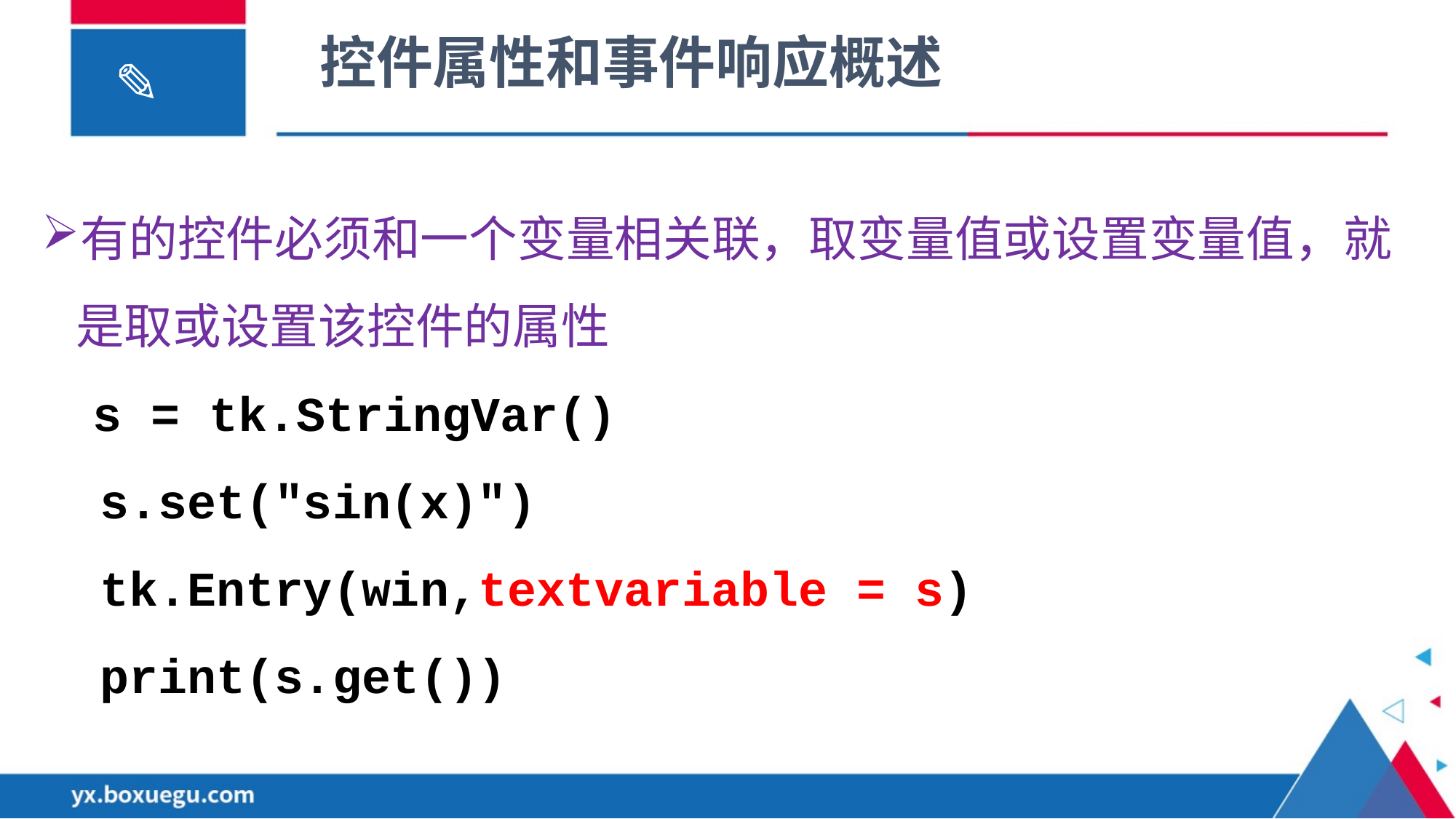

控件属性和事件响应概述
有的控件必须和一个变量相关联，取变量值或设置变量值，就是取或设置该控件的属性
  s = tk.StringVar()
  s.set("sin(x)")
  tk.Entry(win,textvariable = s)
  print(s.get())